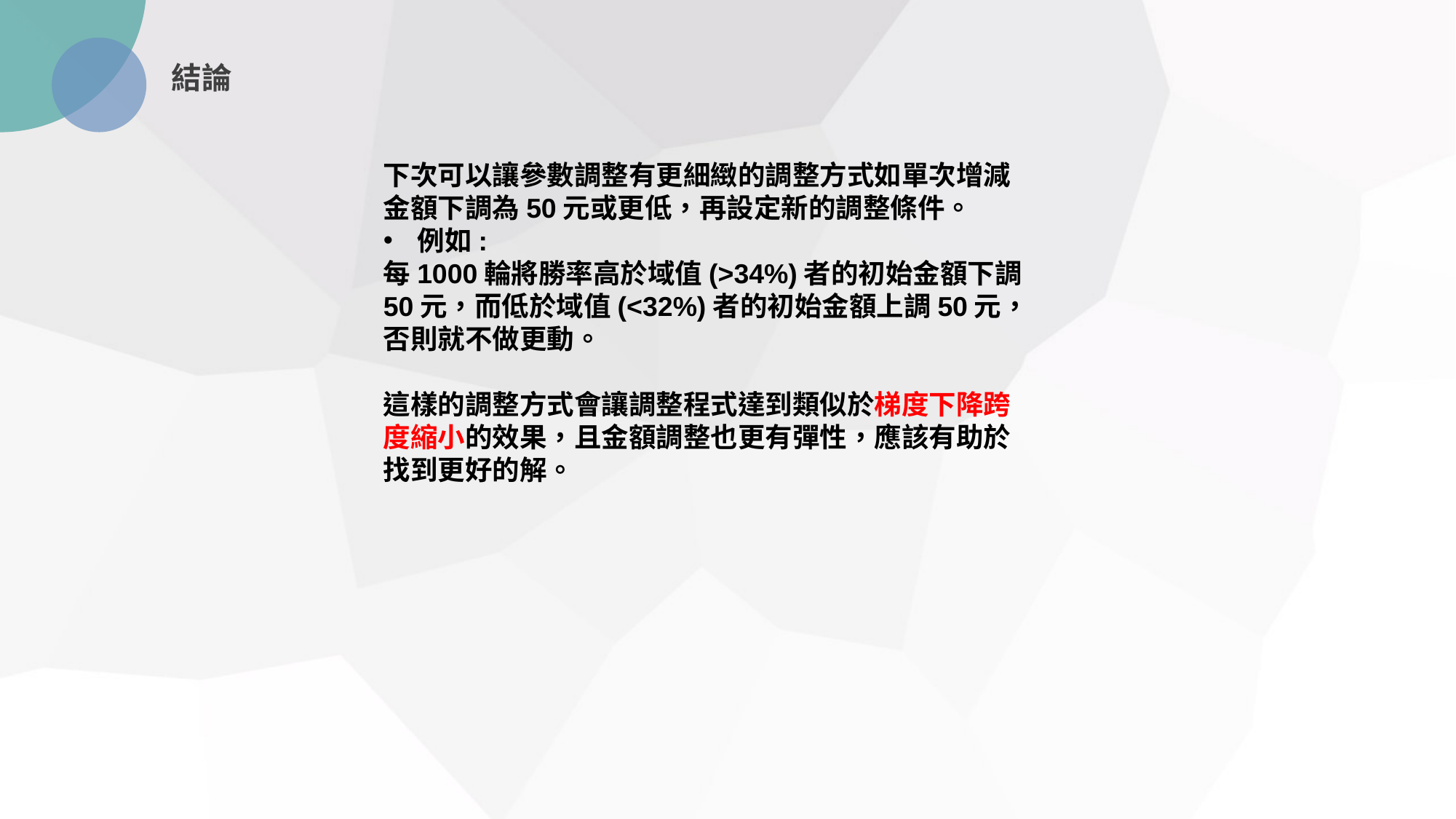

結論
下次可以讓參數調整有更細緻的調整方式如單次增減金額下調為50元或更低，再設定新的調整條件。
例如:
每1000輪將勝率高於域值(>34%)者的初始金額下調50元，而低於域值(<32%)者的初始金額上調50元，否則就不做更動。

這樣的調整方式會讓調整程式達到類似於梯度下降跨度縮小的效果，且金額調整也更有彈性，應該有助於找到更好的解。